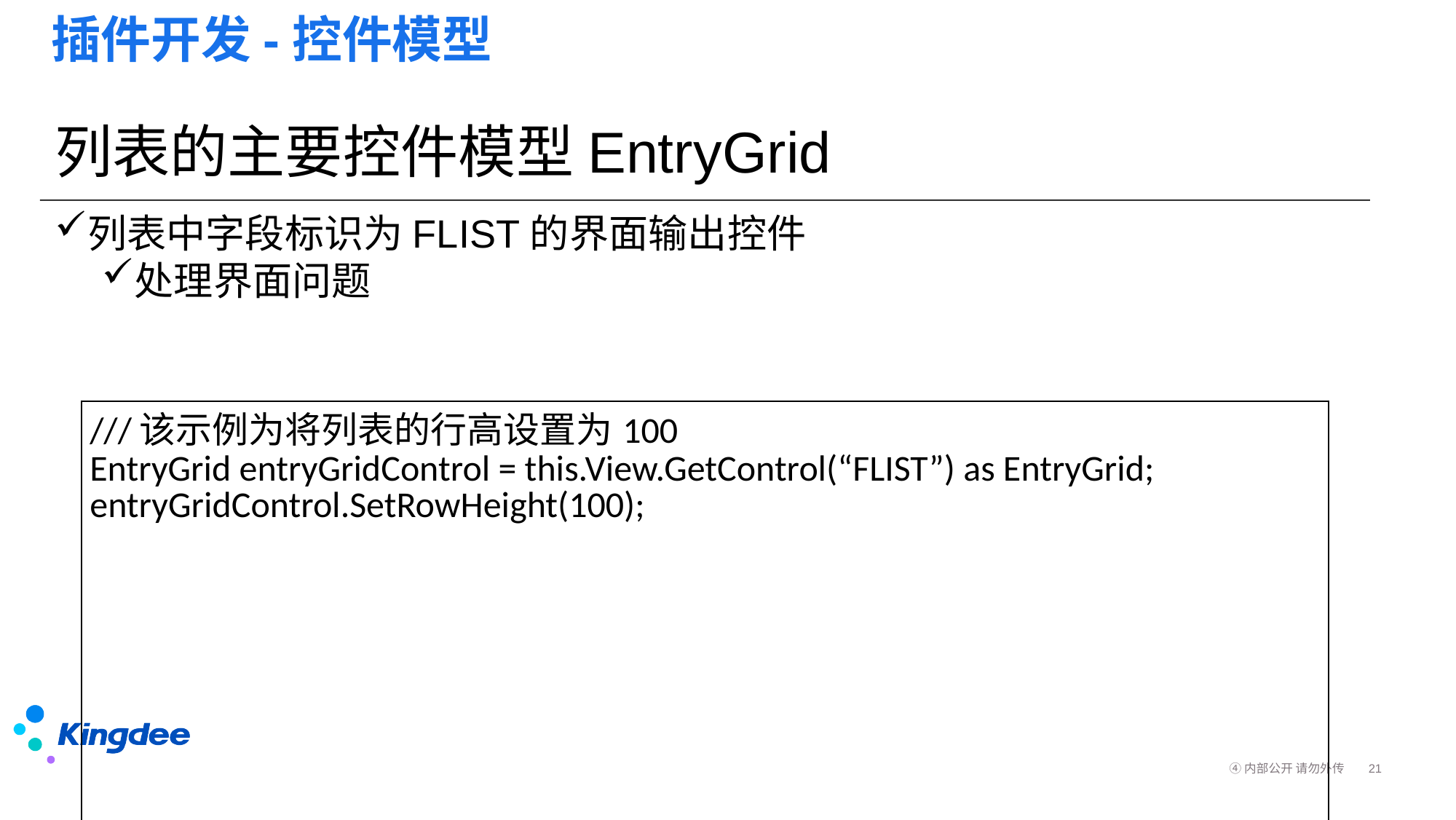

# 插件开发-控件模型
列表的主要控件模型EntryGrid

列表中字段标识为FLIST的界面输出控件
处理界面问题

| ///该示例为将列表的行高设置为100 EntryGrid entryGridControl = this.View.GetControl(“FLIST”) as EntryGrid; entryGridControl.SetRowHeight(100); |
| --- |